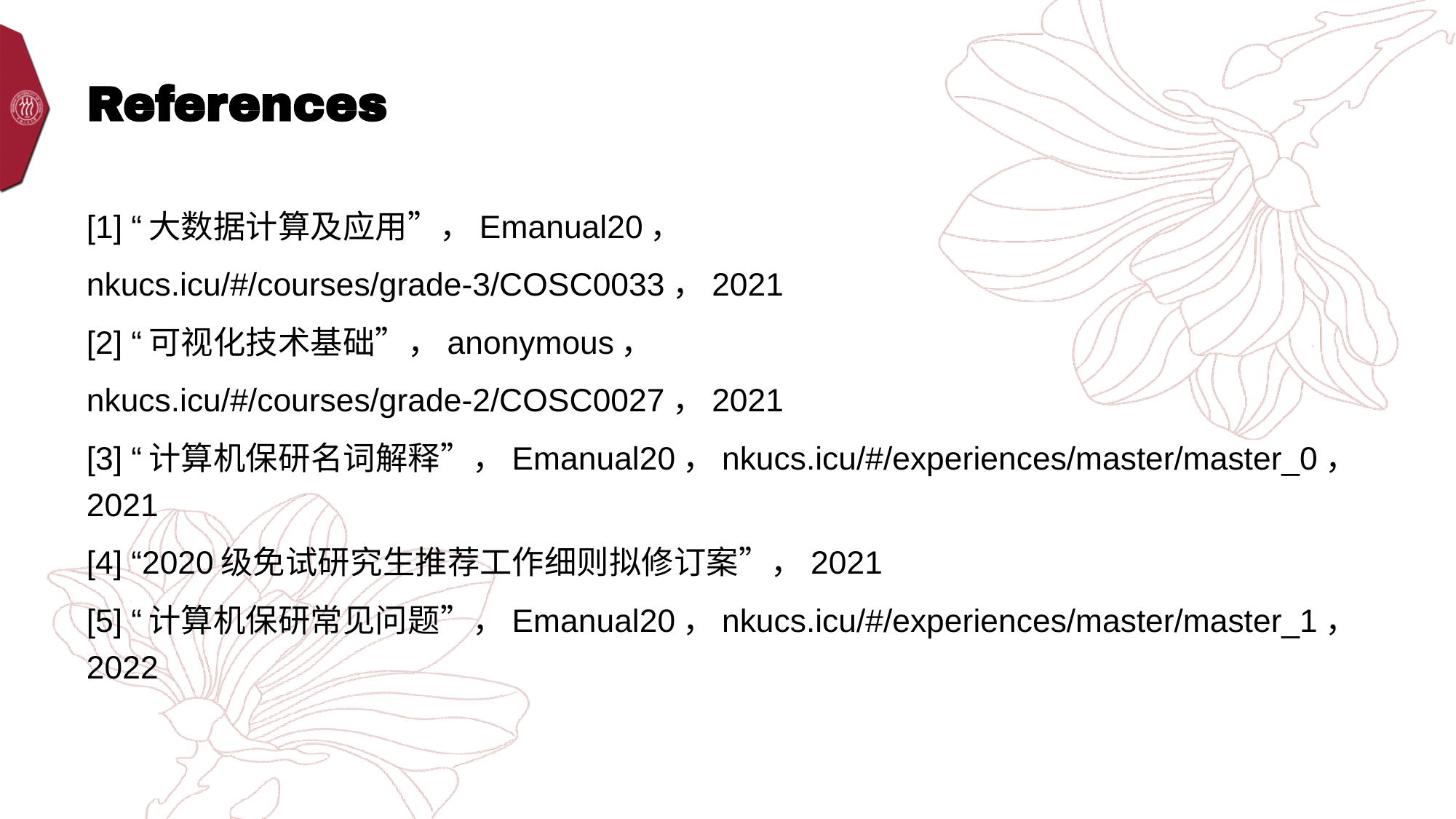

# References
[1] “大数据计算及应用”，Emanual20，
nkucs.icu/#/courses/grade-3/COSC0033，2021
[2] “可视化技术基础”，anonymous，
nkucs.icu/#/courses/grade-2/COSC0027，2021
[3] “计算机保研名词解释”，Emanual20，nkucs.icu/#/experiences/master/master_0，2021
[4] “2020级免试研究生推荐工作细则拟修订案”，2021
[5] “计算机保研常见问题”，Emanual20，nkucs.icu/#/experiences/master/master_1，2022